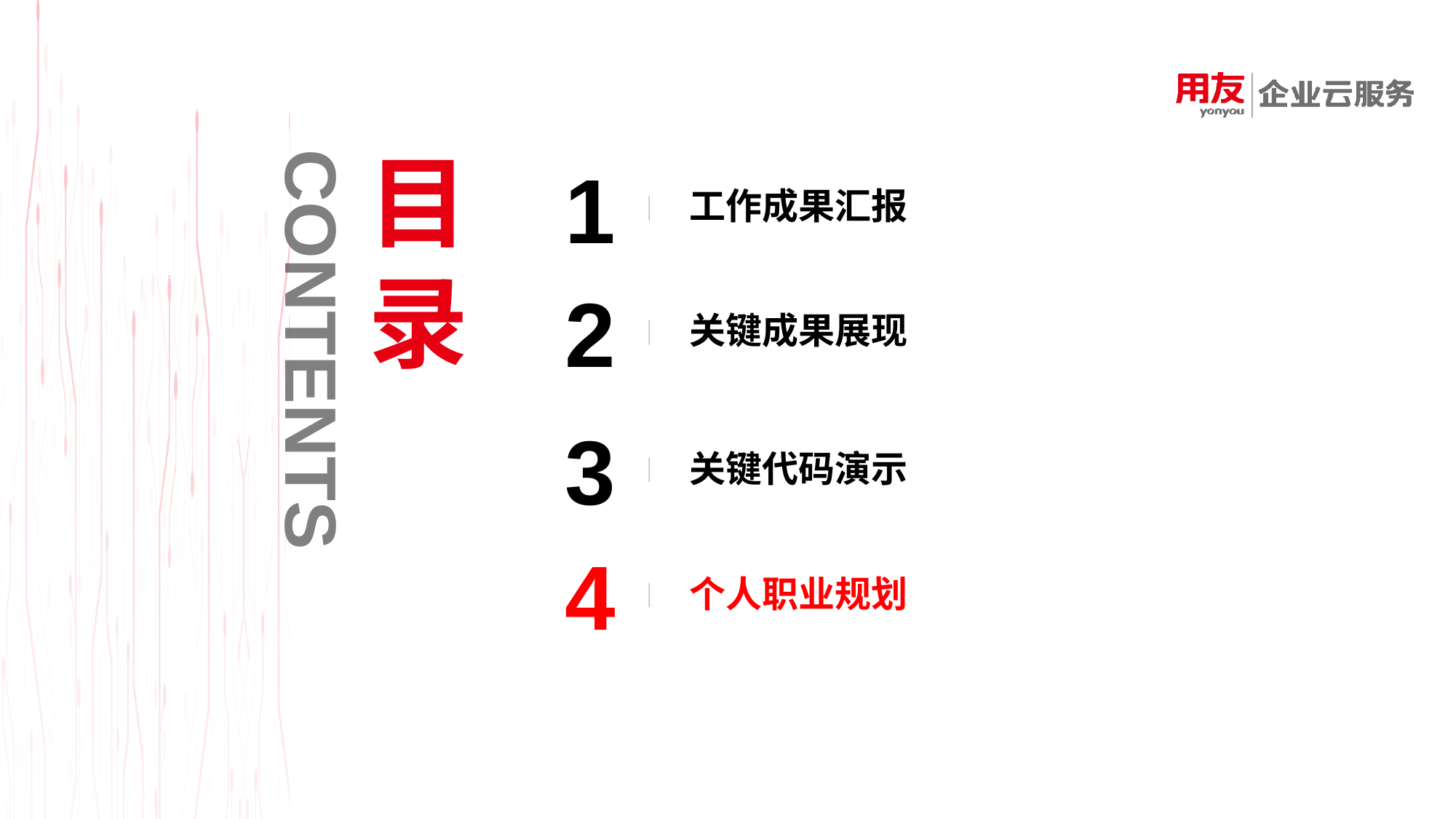

目
录
CONTENTS
1
工作成果汇报

2
关键成果展现
3
关键代码演示
4
个人职业规划